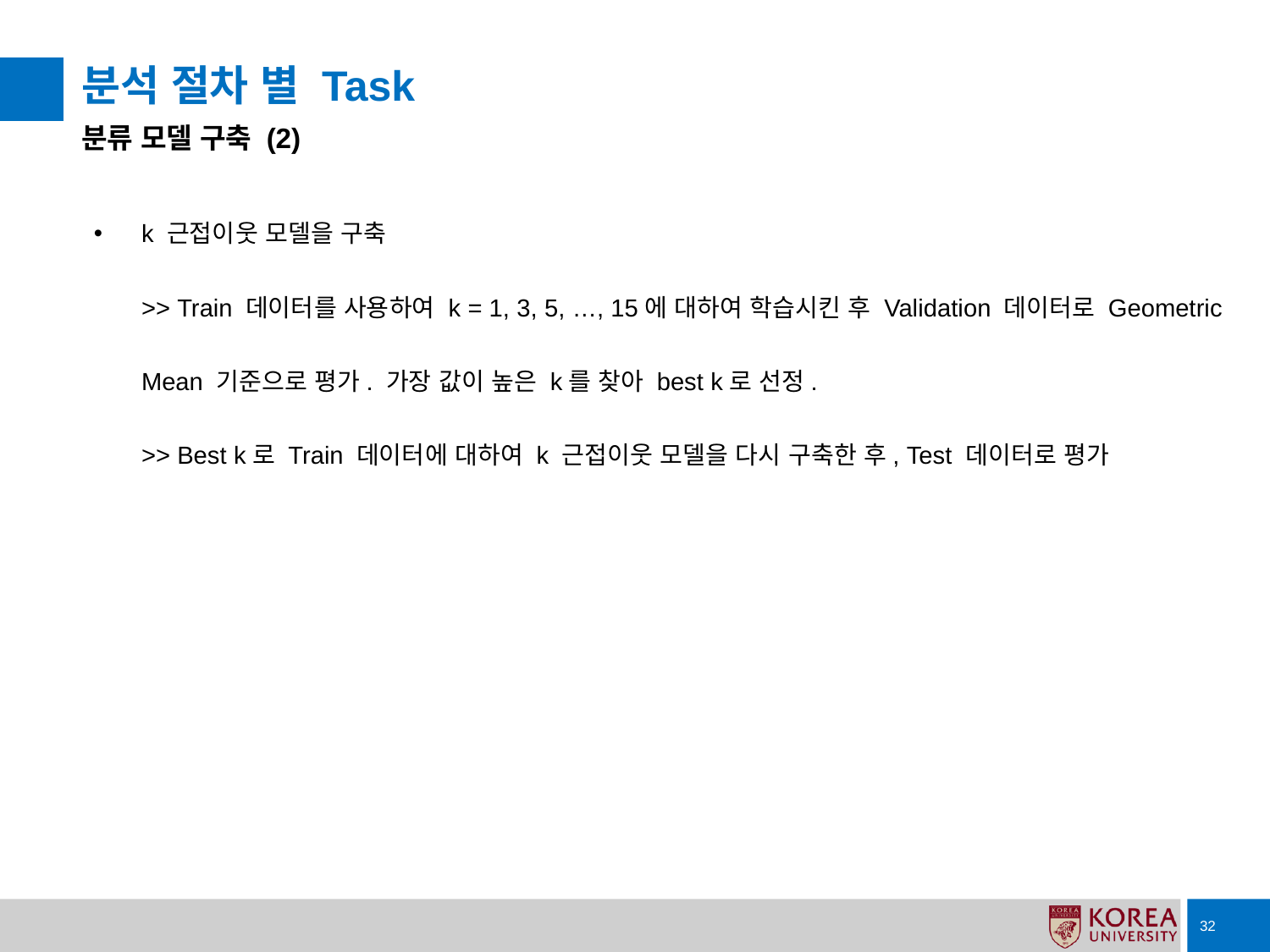

# 분석 절차 별 Task
분류 모델 구축 (2)
k 근접이웃 모델을 구축
>> Train 데이터를 사용하여 k = 1, 3, 5, …, 15에 대하여 학습시킨 후 Validation 데이터로 Geometric Mean 기준으로 평가. 가장 값이 높은 k를 찾아 best k로 선정.
>> Best k로 Train 데이터에 대하여 k 근접이웃 모델을 다시 구축한 후, Test 데이터로 평가